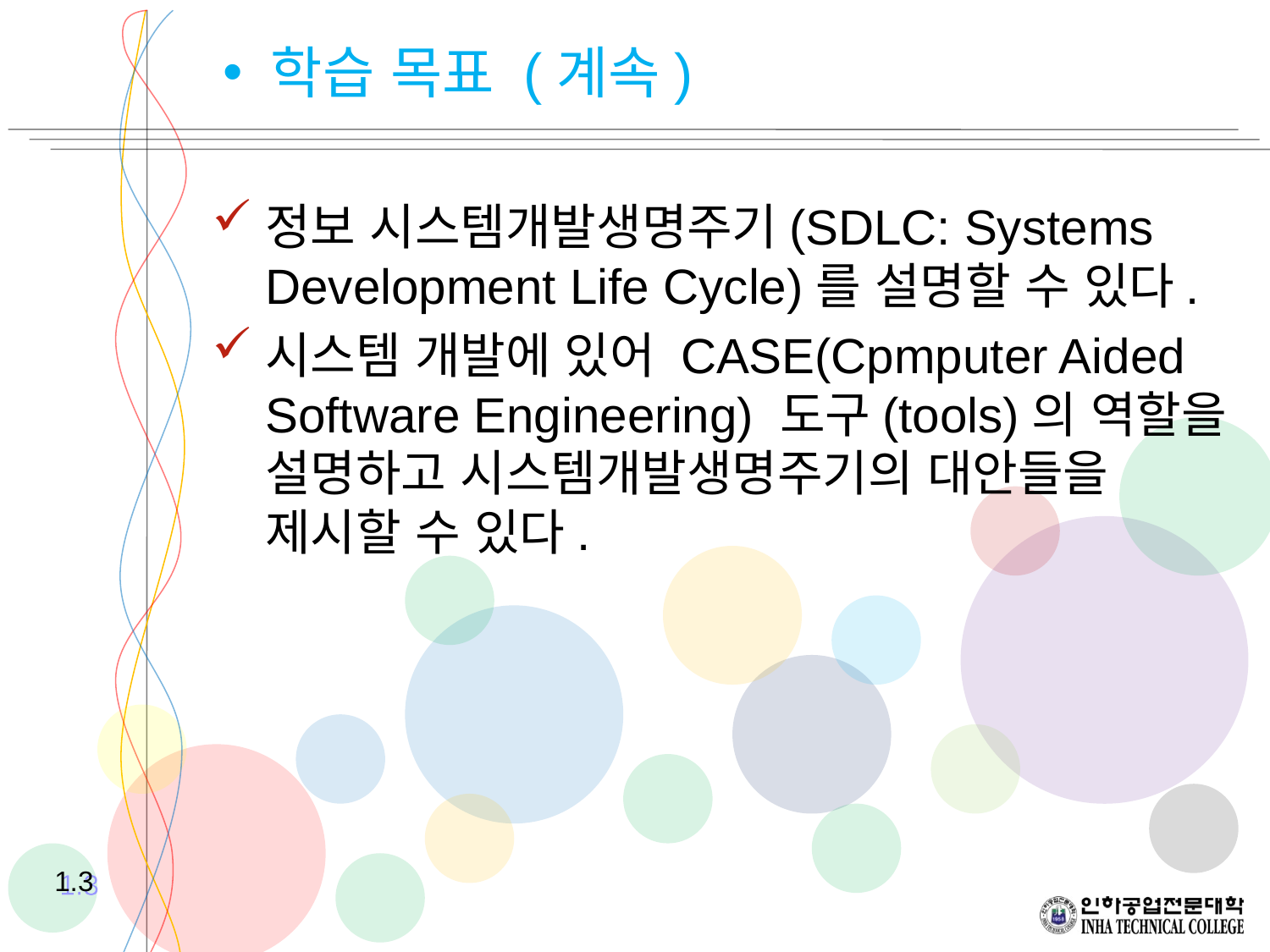

정보 시스템개발생명주기(SDLC: Systems Development Life Cycle)를 설명할 수 있다.
시스템 개발에 있어 CASE(Cpmputer Aided Software Engineering) 도구(tools)의 역할을 설명하고 시스템개발생명주기의 대안들을 제시할 수 있다.

학습 목표 (계속)
1.3